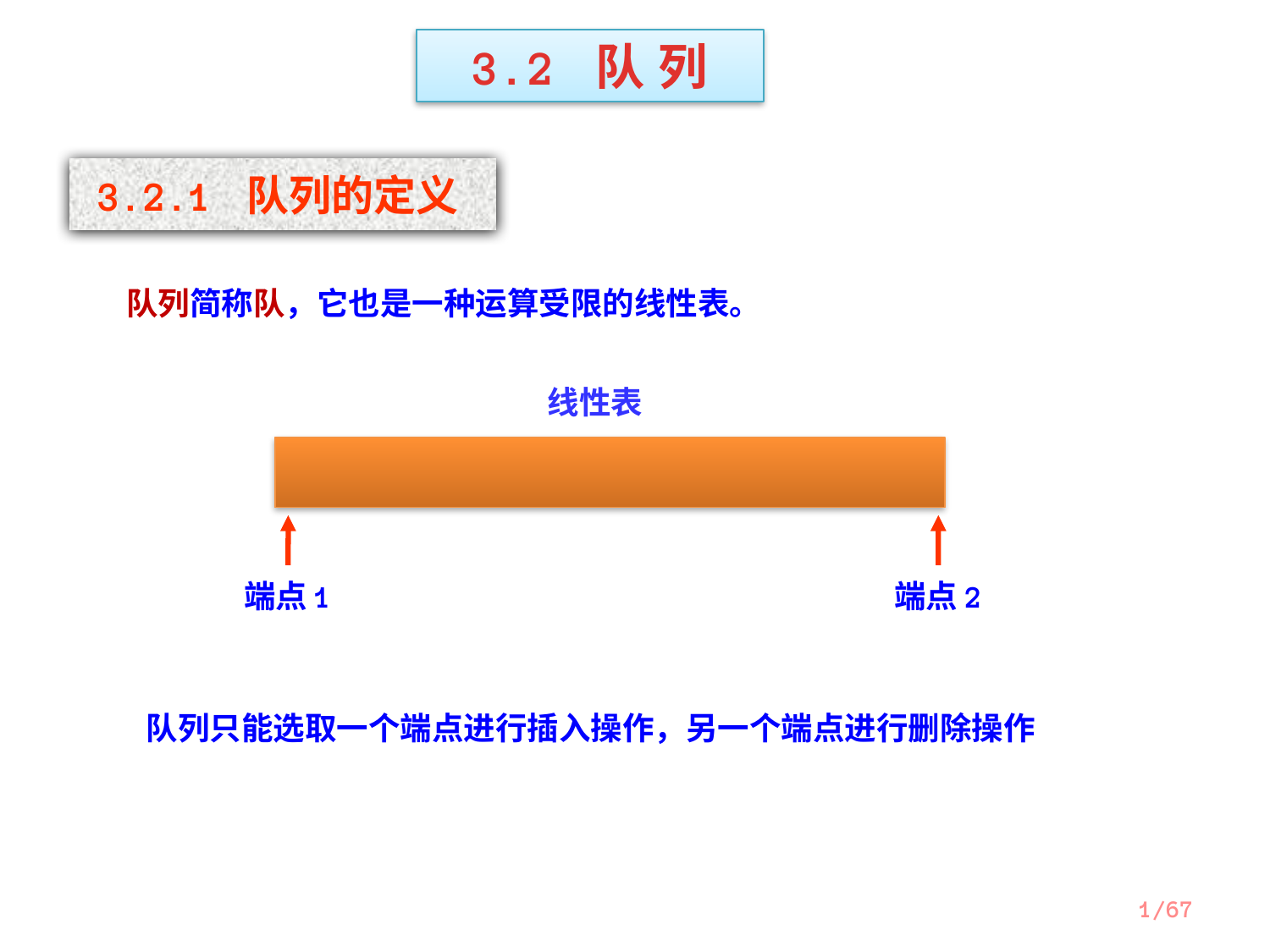

3.2 队 列
3.2.1 队列的定义
 队列简称队，它也是一种运算受限的线性表。
线性表

端点1
端点2
 队列只能选取一个端点进行插入操作，另一个端点进行删除操作
1/67